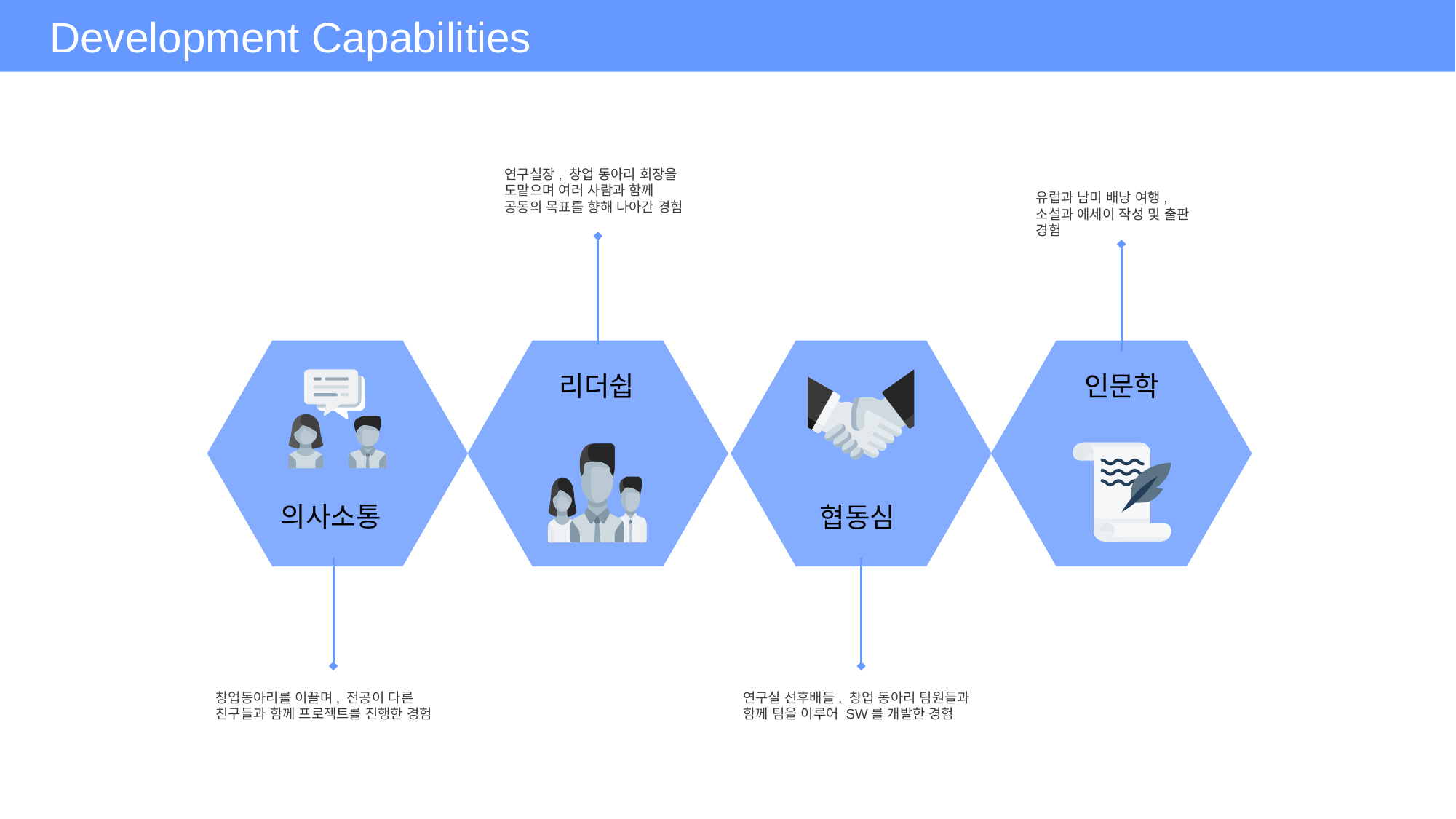

Development Capabilities
연구실장, 창업 동아리 회장을 도맡으며 여러 사람과 함께 공동의 목표를 향해 나아간 경험
유럽과 남미 배낭 여행, 소설과 에세이 작성 및 출판 경험

인문학
리더쉽

의사소통
협동심
연구실 선후배들, 창업 동아리 팀원들과 함께 팀을 이루어 SW를 개발한 경험
창업동아리를 이끌며, 전공이 다른 친구들과 함께 프로젝트를 진행한 경험